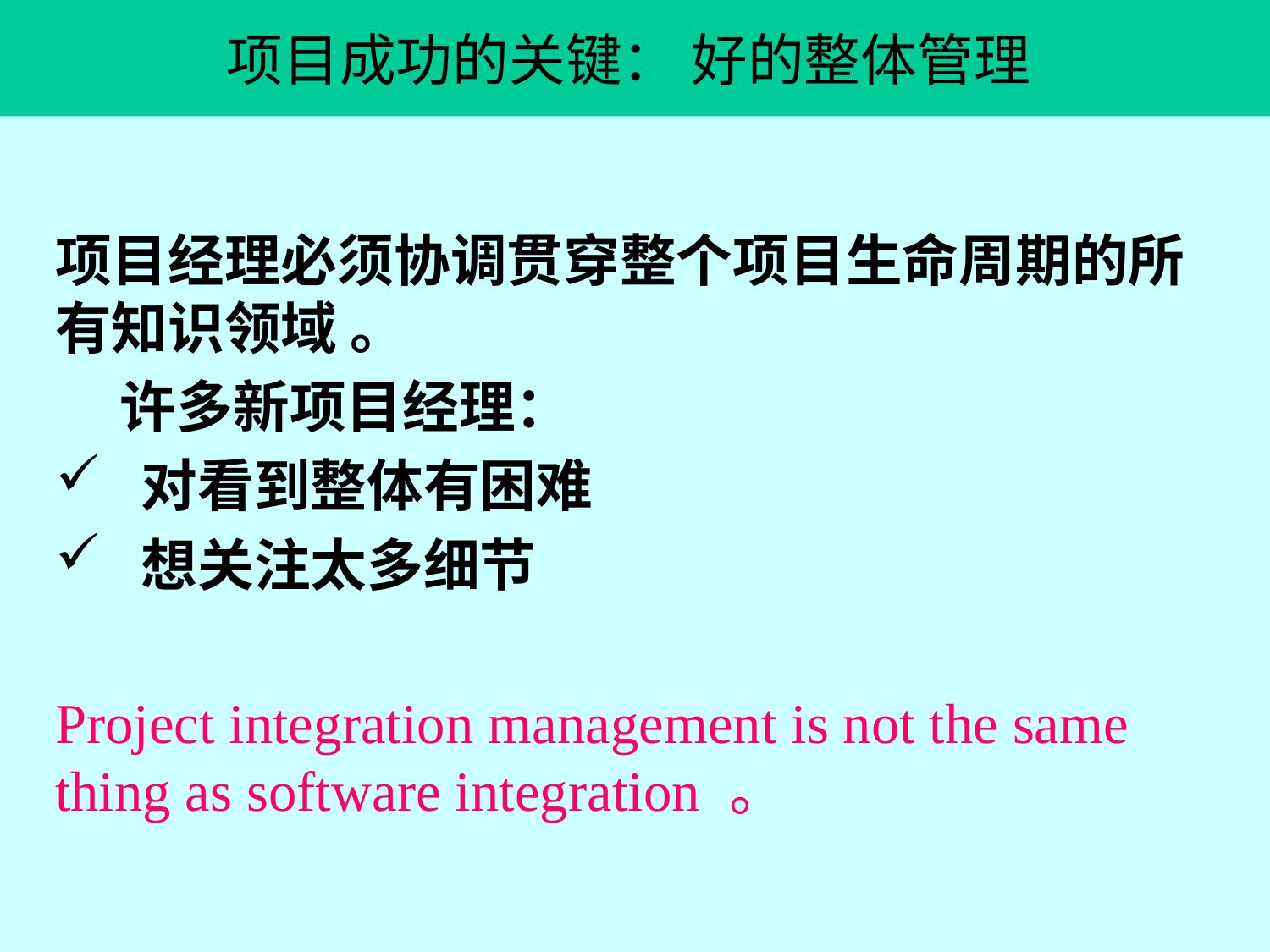

# 项目成功的关键： 好的整体管理

项目经理必须协调贯穿整个项目生命周期的所有知识领域 。
    许多新项目经理：
  对看到整体有困难
  想关注太多细节

Project integration management is not the same thing as software integration 。